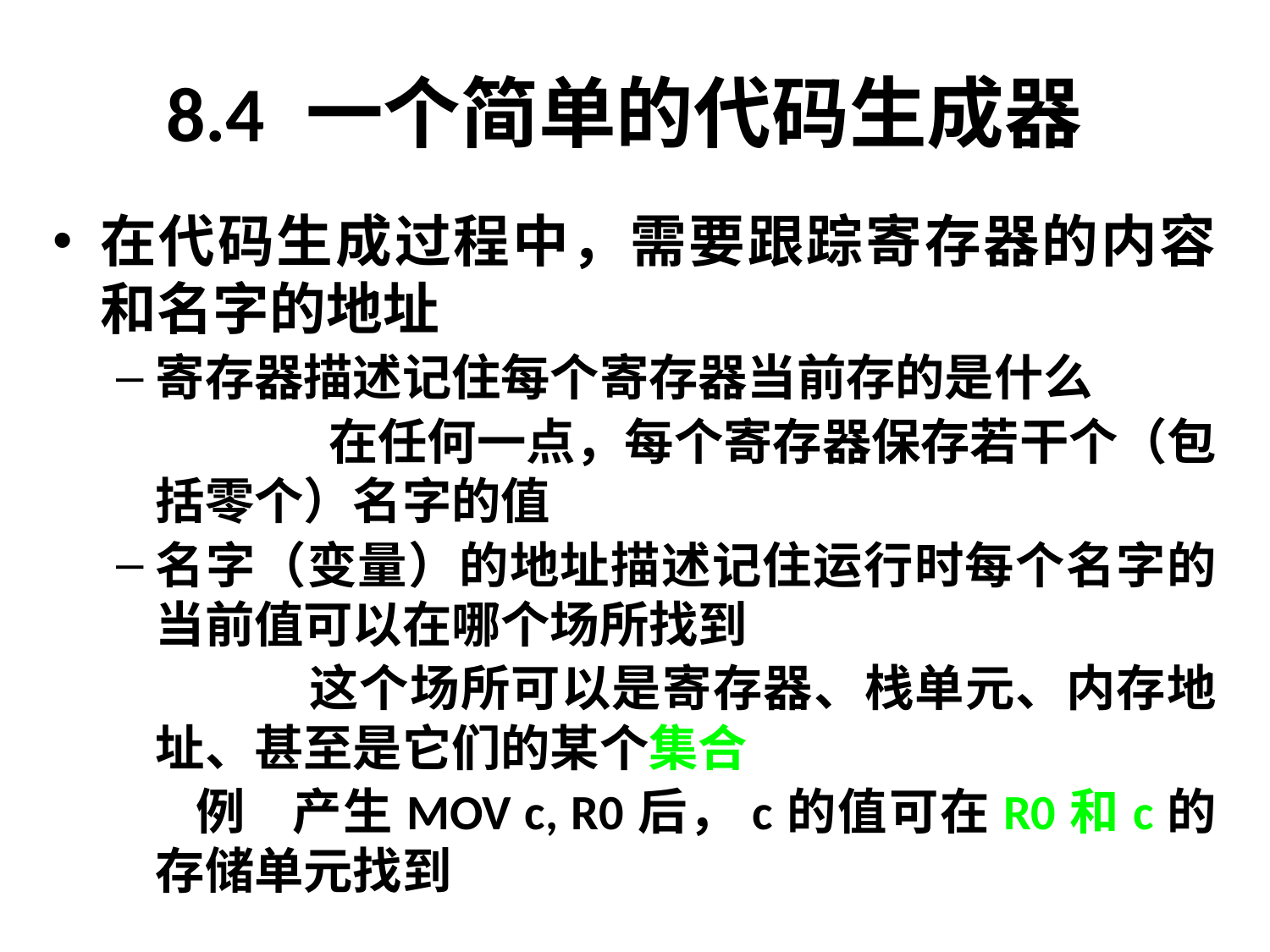

# 8.4 一个简单的代码生成器
在代码生成过程中，需要跟踪寄存器的内容和名字的地址
寄存器描述记住每个寄存器当前存的是什么
		   在任何一点，每个寄存器保存若干个（包括零个）名字的值
名字（变量）的地址描述记住运行时每个名字的当前值可以在哪个场所找到
		 这个场所可以是寄存器、栈单元、内存地址、甚至是它们的某个集合
	  例	产生MOV c, R0后，c的值可在R0和c的存储单元找到